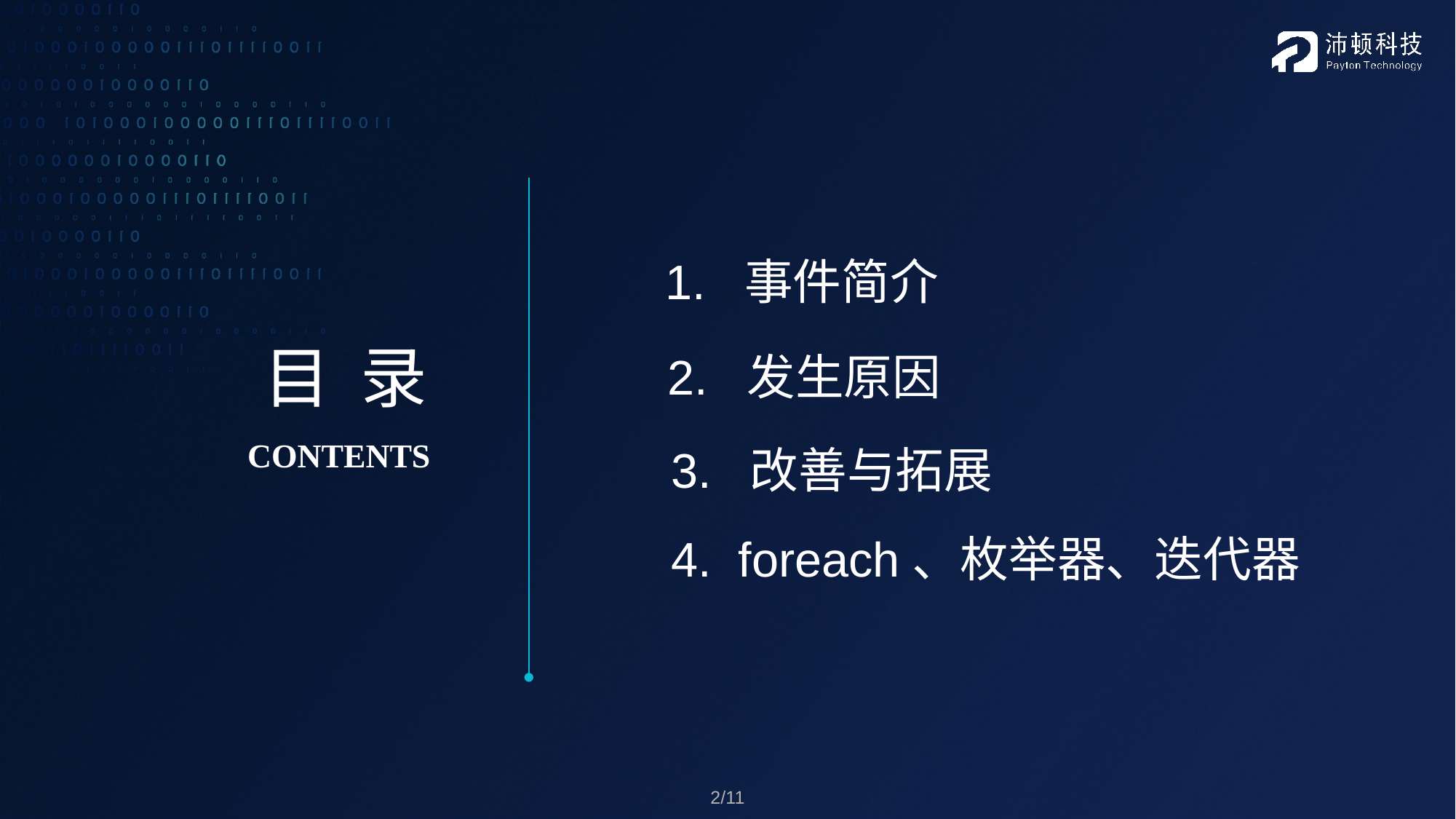

1.  事件简介
2.  发生原因
3.  改善与拓展
4.  foreach、枚举器、迭代器
2/11